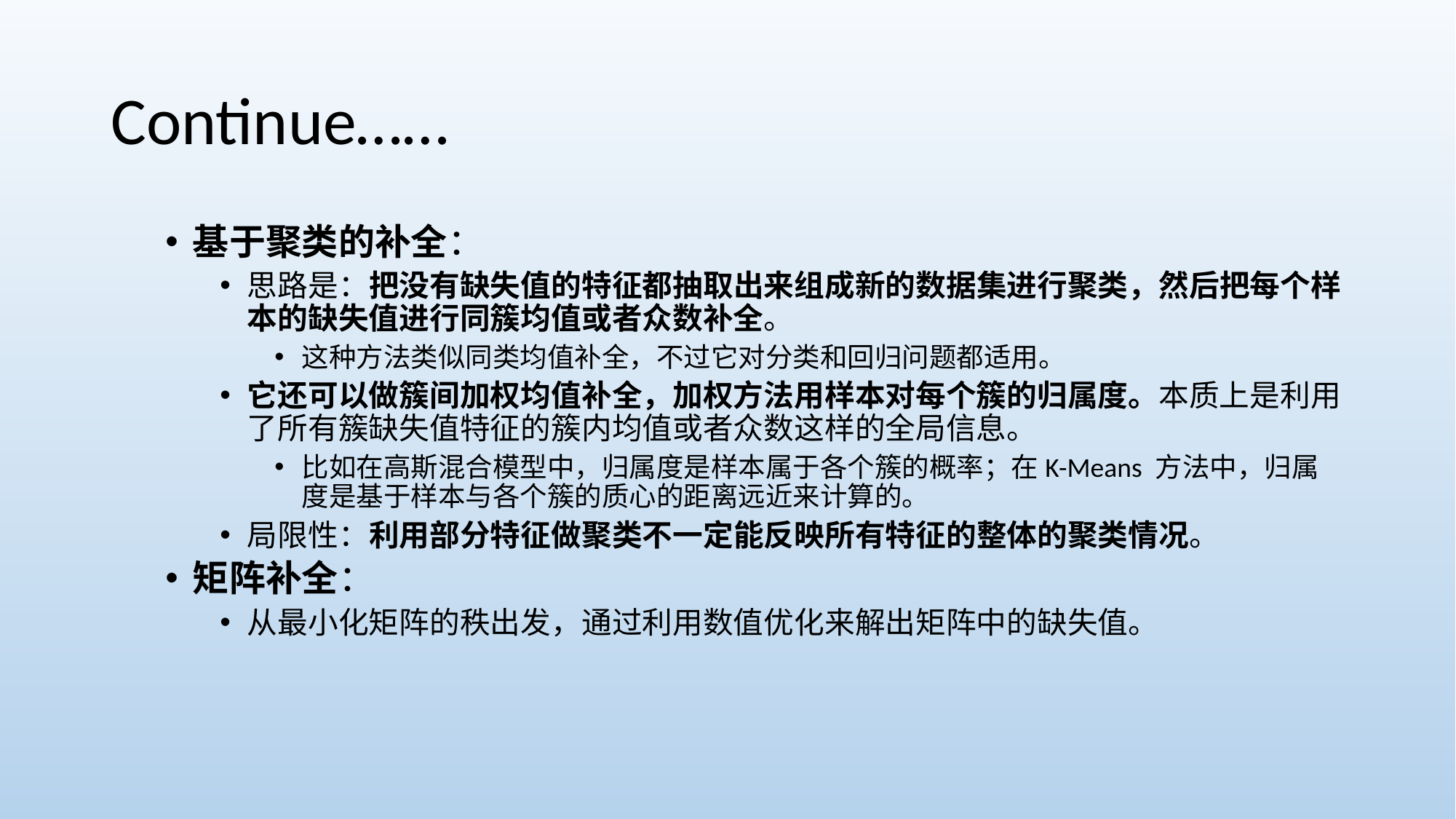

# Continue……
基于聚类的补全：
思路是：把没有缺失值的特征都抽取出来组成新的数据集进行聚类，然后把每个样本的缺失值进行同簇均值或者众数补全。
这种方法类似同类均值补全，不过它对分类和回归问题都适用。
它还可以做簇间加权均值补全，加权方法用样本对每个簇的归属度。本质上是利用了所有簇缺失值特征的簇内均值或者众数这样的全局信息。
比如在高斯混合模型中，归属度是样本属于各个簇的概率；在K-Means 方法中，归属度是基于样本与各个簇的质心的距离远近来计算的。
局限性：利用部分特征做聚类不一定能反映所有特征的整体的聚类情况。
矩阵补全：
从最小化矩阵的秩出发，通过利用数值优化来解出矩阵中的缺失值。